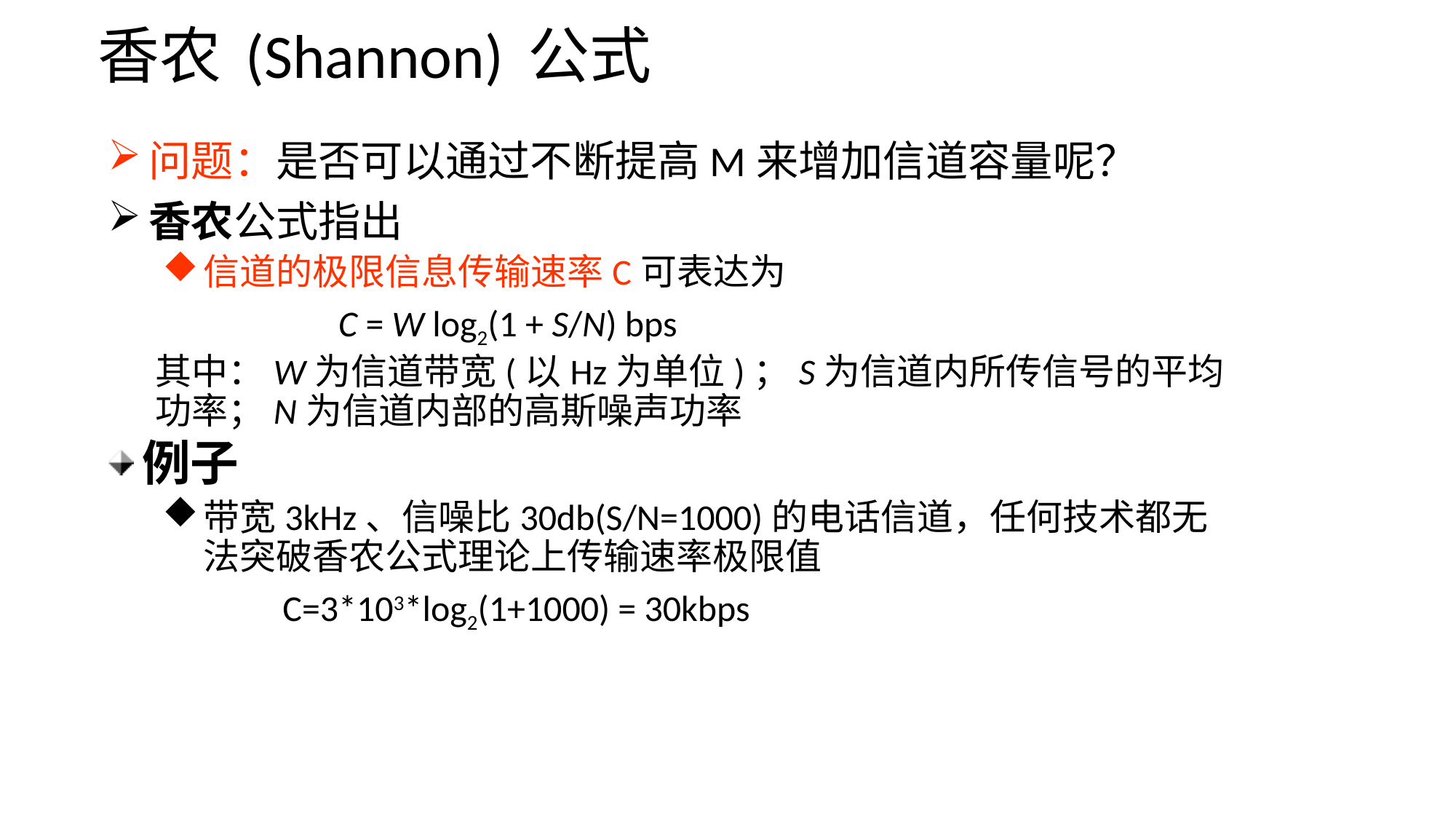

香农 (Shannon) 公式
问题：是否可以通过不断提高M来增加信道容量呢？
香农公式指出
信道的极限信息传输速率C可表达为
	         C = W log2(1 + S/N) bps
其中：W为信道带宽(以Hz为单位)；S为信道内所传信号的平均功率；N为信道内部的高斯噪声功率
例子
带宽3kHz、信噪比30db(S/N=1000)的电话信道，任何技术都无法突破香农公式理论上传输速率极限值
        C=3*103*log2(1+1000) = 30kbps